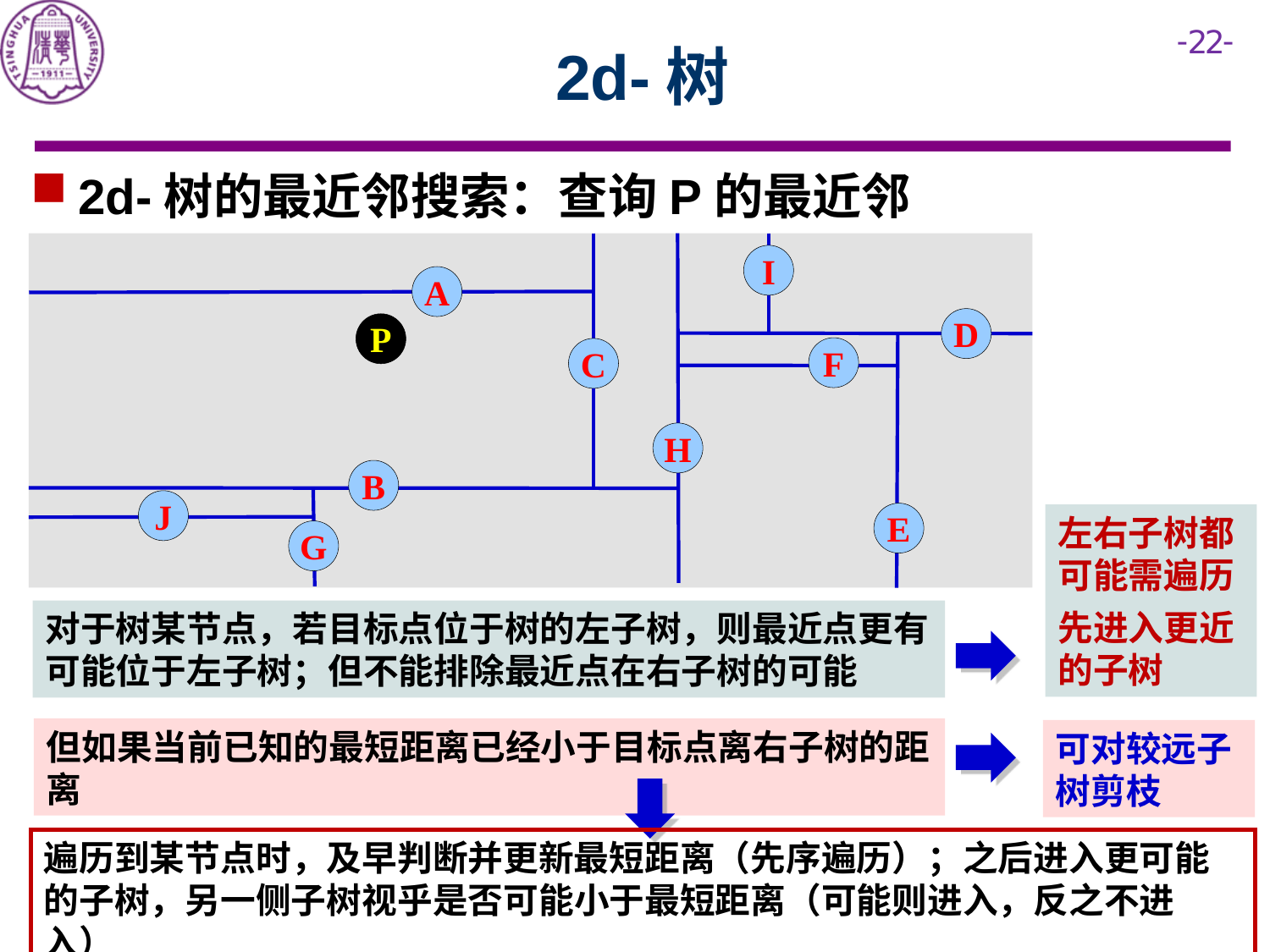

# 2d-树
2d-树的最近邻搜索：查询P的最近邻

I
A
D
P
F
C
H
B
J
E
左右子树都可能需遍历
先进入更近的子树
G
对于树某节点，若目标点位于树的左子树，则最近点更有可能位于左子树；但不能排除最近点在右子树的可能

但如果当前已知的最短距离已经小于目标点离右子树的距离
可对较远子树剪枝

遍历到某节点时，及早判断并更新最短距离（先序遍历）；之后进入更可能的子树，另一侧子树视乎是否可能小于最短距离（可能则进入，反之不进入）